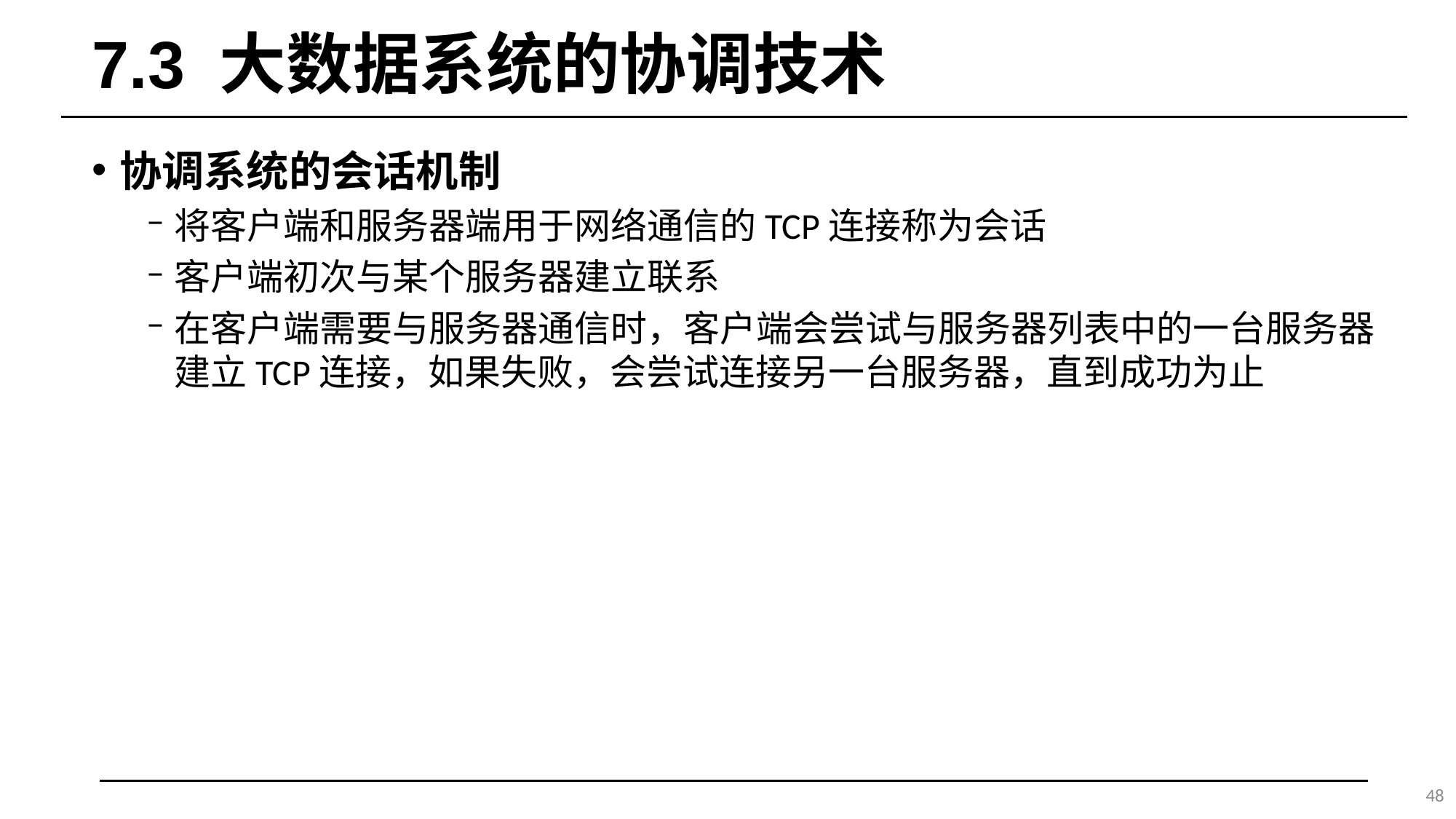

# 7.3 大数据系统的协调技术
协调系统的会话机制
将客户端和服务器端用于网络通信的TCP连接称为会话
客户端初次与某个服务器建立联系
在客户端需要与服务器通信时，客户端会尝试与服务器列表中的一台服务器建立TCP连接，如果失败，会尝试连接另一台服务器，直到成功为止
48